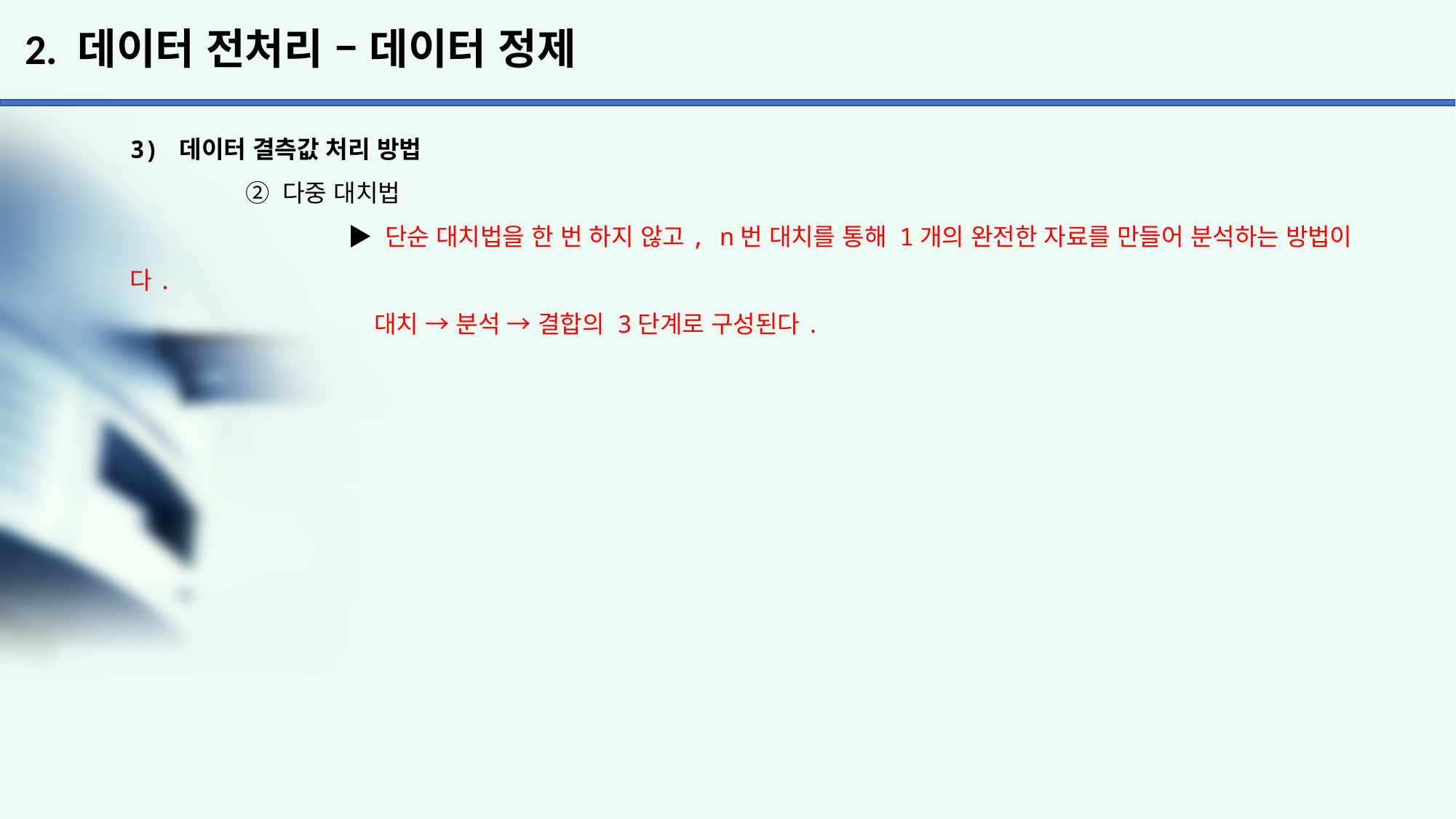

# 2. 데이터 전처리 – 데이터 정제
3) 데이터 결측값 처리 방법
	 ② 다중 대치법
		▶ 단순 대치법을 한 번 하지 않고, n번 대치를 통해 1개의 완전한 자료를 만들어 분석하는 방법이다.
		   대치 → 분석 → 결합의 3단계로 구성된다.